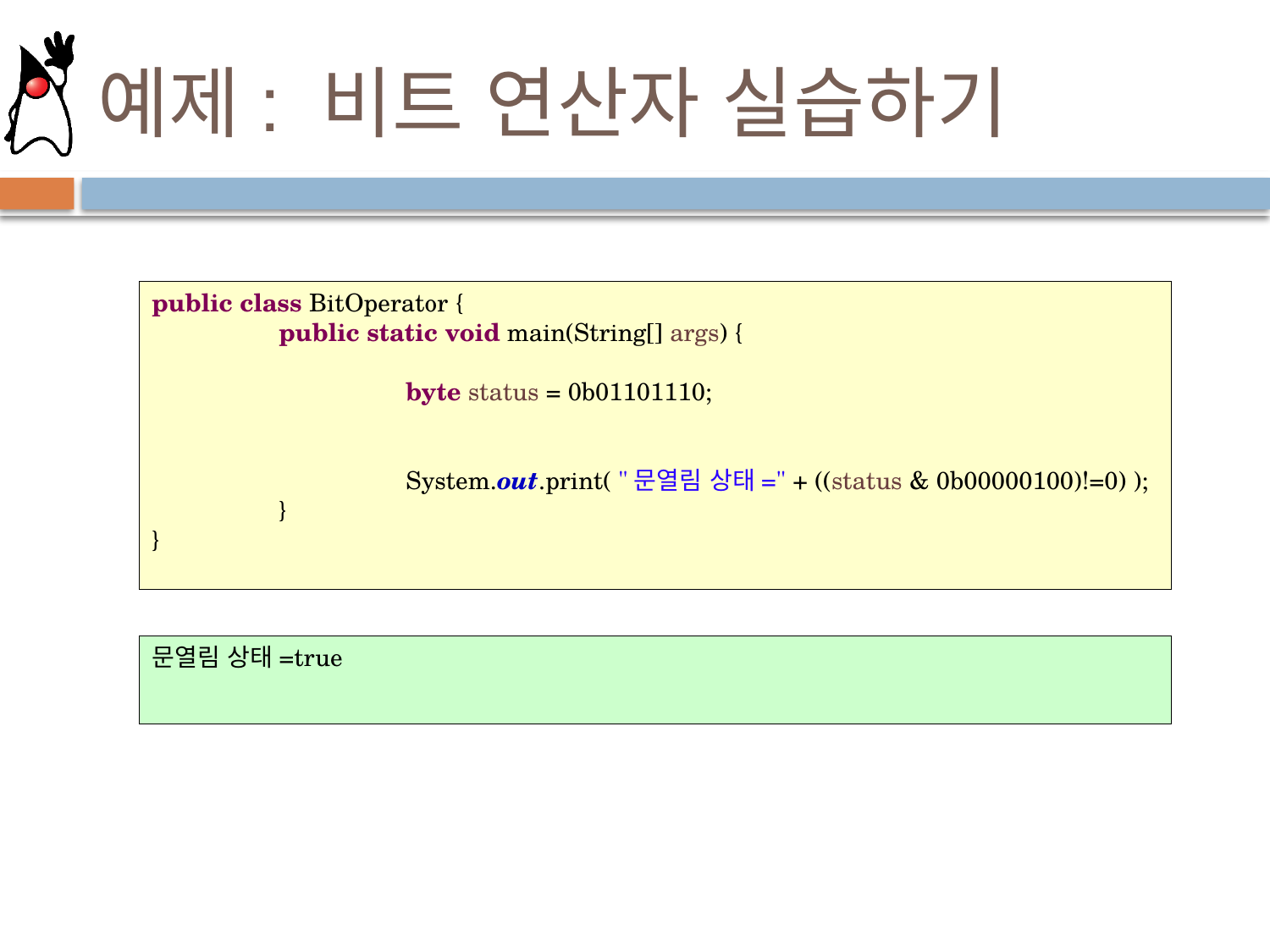

# 예제: 비트 연산자 실습하기
public class BitOperator {
	public static void main(String[] args) {

		byte status = 0b01101110;

		System.out.print( "문열림 상태=" + ((status & 0b00000100)!=0) );
	}
}
문열림 상태=true